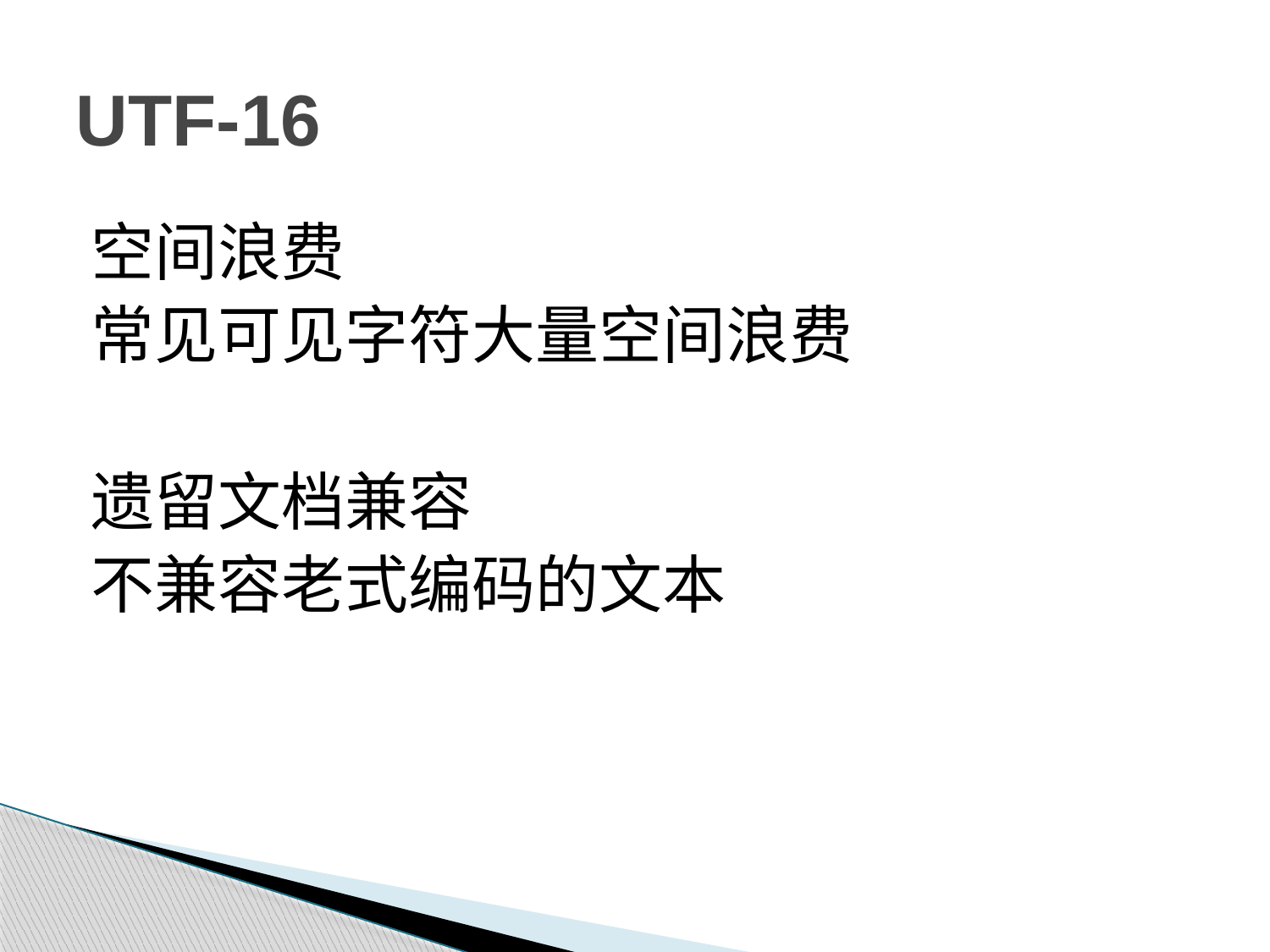

# UTF-16
空间浪费
常见可见字符大量空间浪费

遗留文档兼容
不兼容老式编码的文本